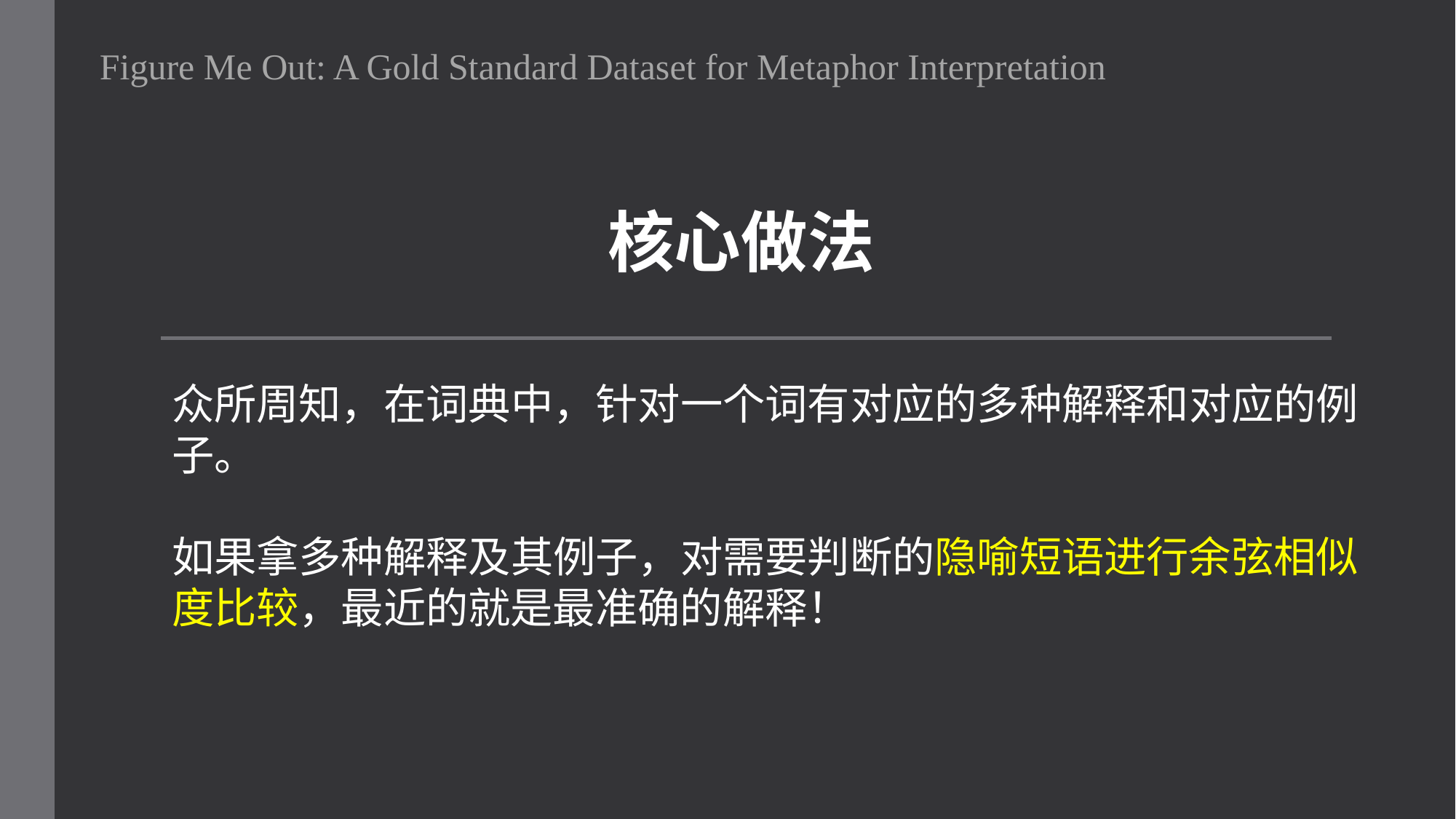

Figure Me Out: A Gold Standard Dataset for Metaphor Interpretation
核心做法
众所周知，在词典中，针对一个词有对应的多种解释和对应的例子。

如果拿多种解释及其例子，对需要判断的隐喻短语进行余弦相似度比较，最近的就是最准确的解释！